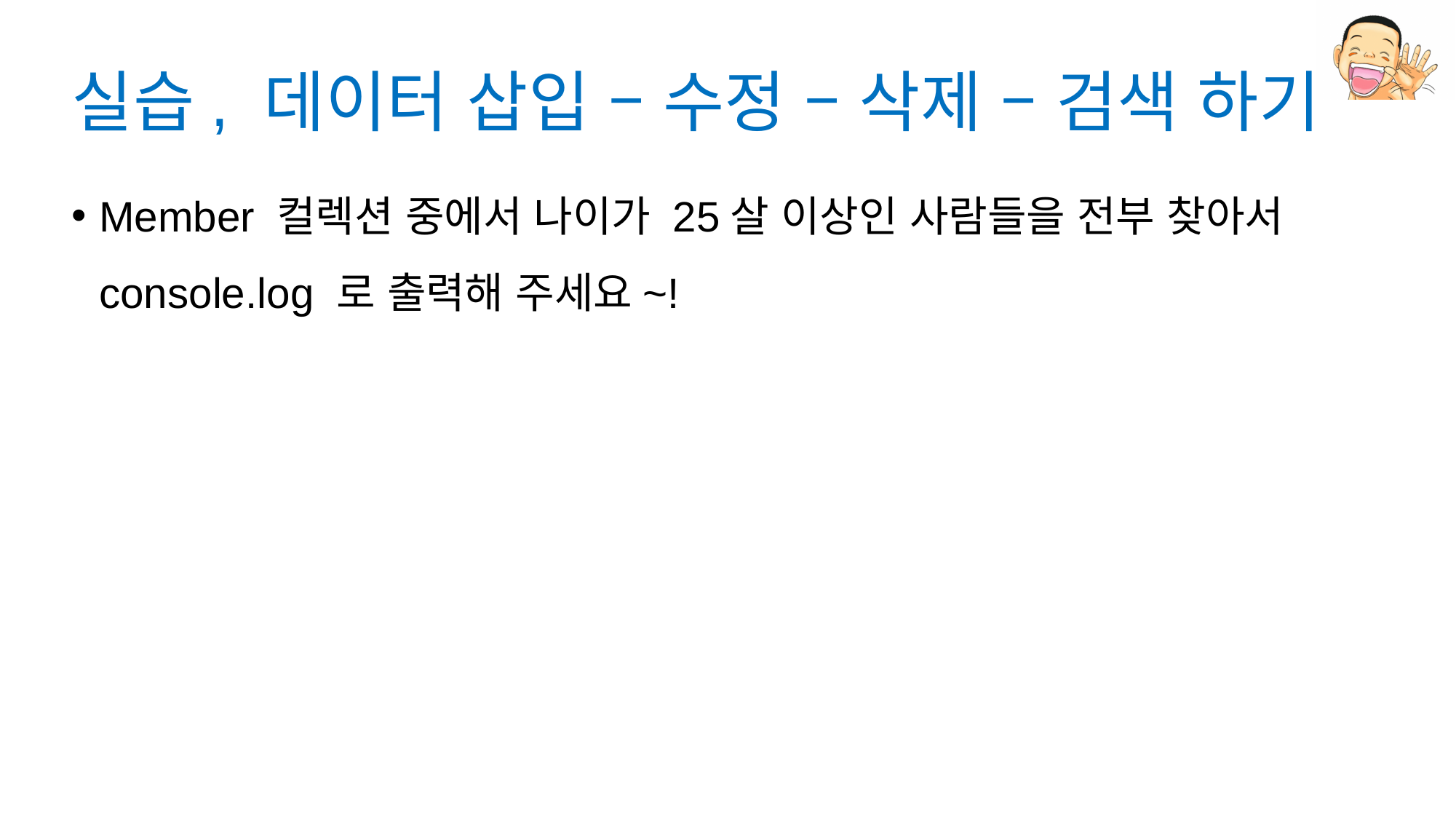

# 실습, 데이터 삽입 – 수정 – 삭제 – 검색 하기
Member 컬렉션 중에서 나이가 25살 이상인 사람들을 전부 찾아서 console.log 로 출력해 주세요~!